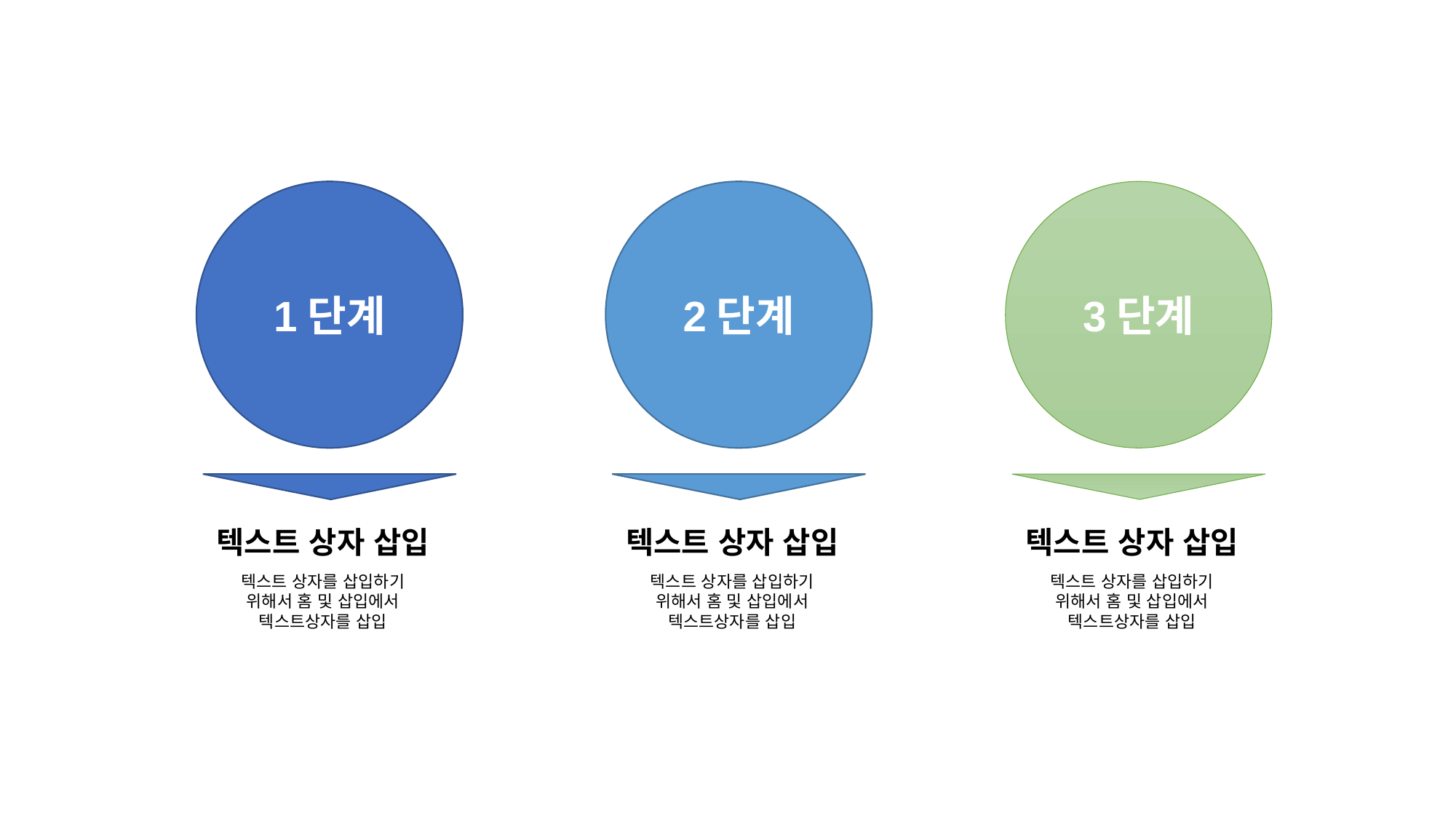

1단계
2단계
3단계

텍스트 상자 삽입
텍스트 상자 삽입
텍스트 상자 삽입
텍스트 상자를 삽입하기 위해서 홈 및 삽입에서 텍스트상자를 삽입
텍스트 상자를 삽입하기 위해서 홈 및 삽입에서 텍스트상자를 삽입
텍스트 상자를 삽입하기 위해서 홈 및 삽입에서 텍스트상자를 삽입